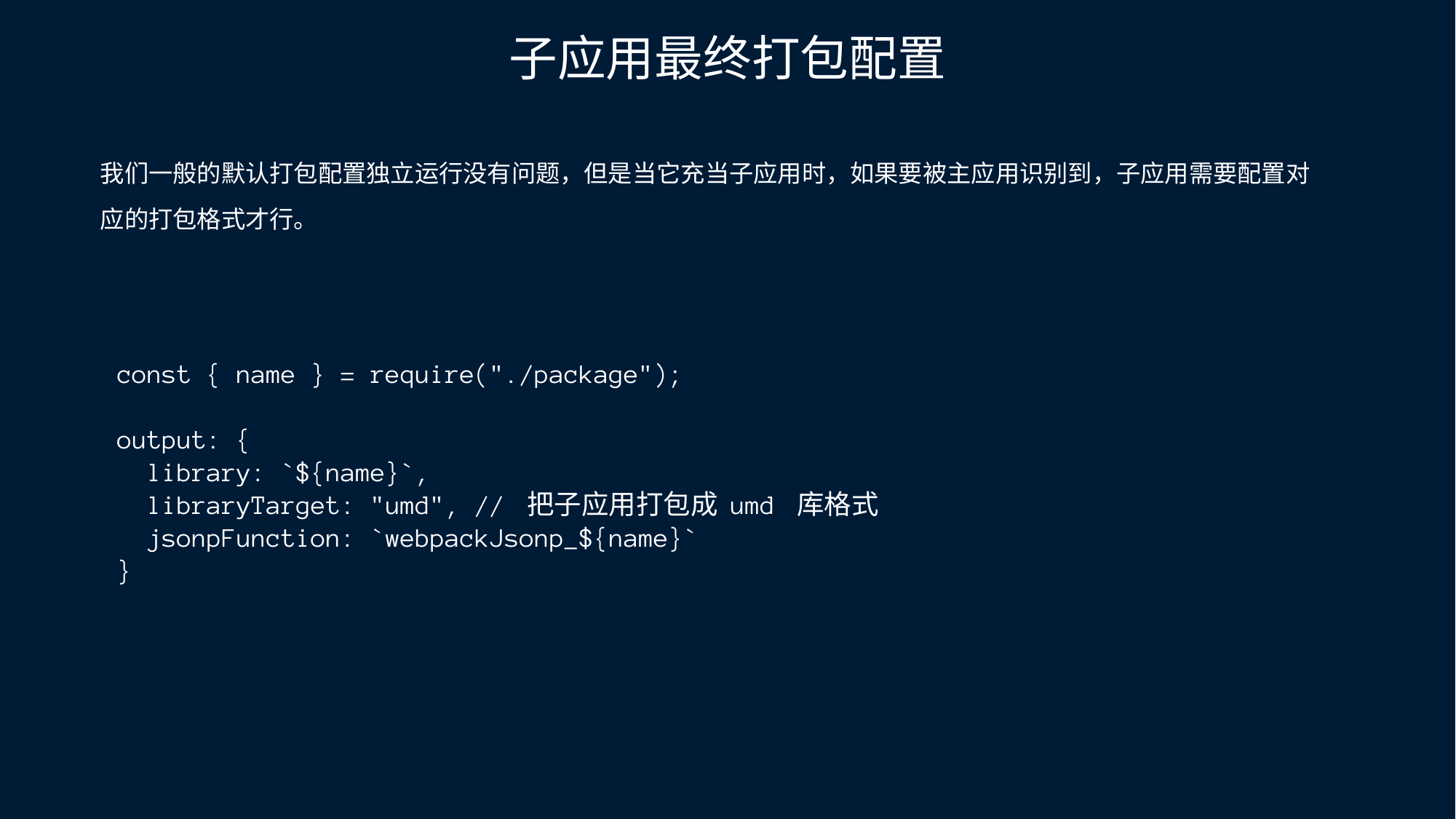

子应用最终打包配置
我们一般的默认打包配置独立运行没有问题，但是当它充当子应用时，如果要被主应用识别到，子应用需要配置对应的打包格式才行。
const { name } = require("./package");

output: {
  library: `${name}`,
  libraryTarget: "umd", // 把子应用打包成 umd 库格式
  jsonpFunction: `webpackJsonp_${name}`
}